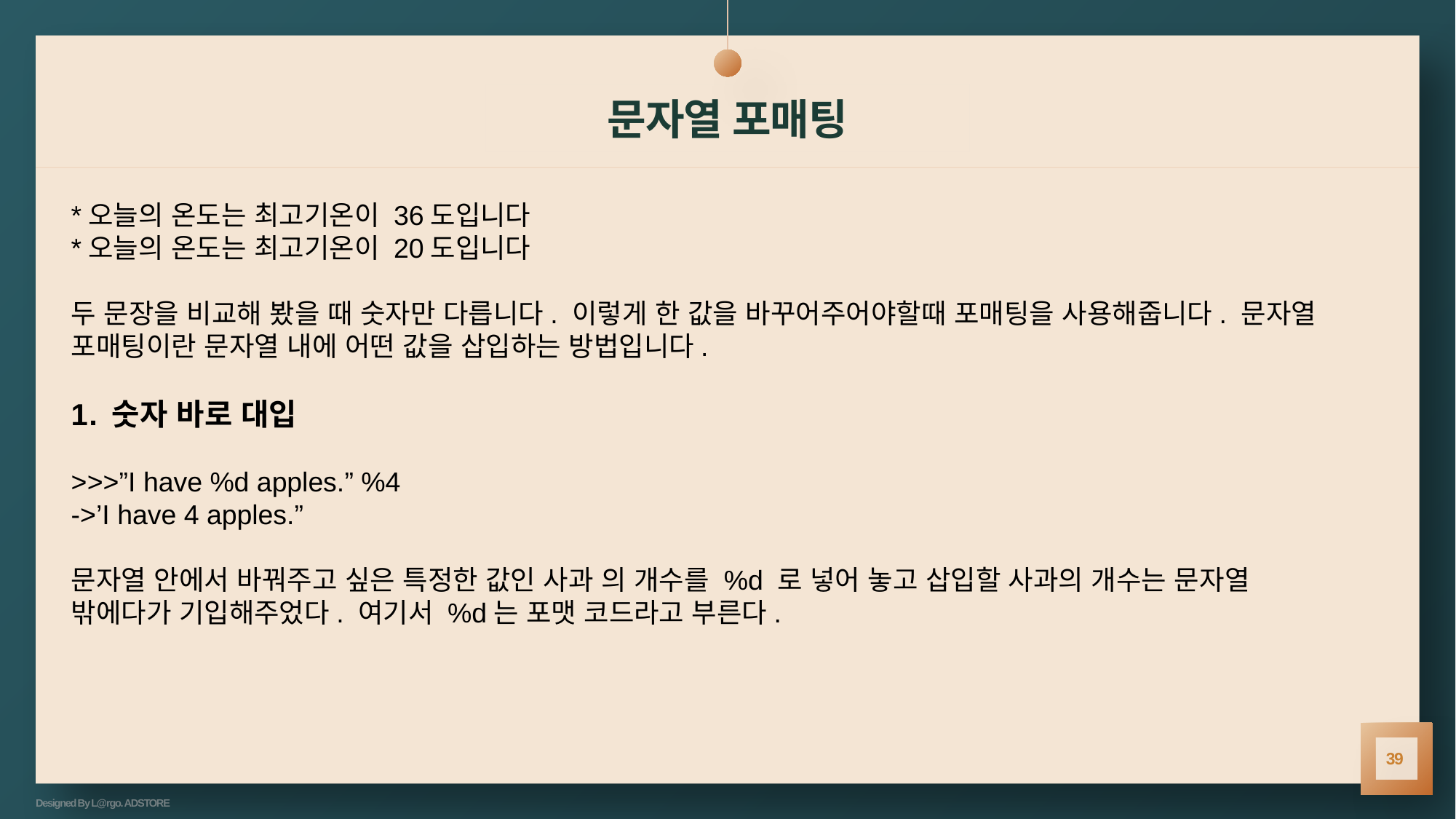

# 문자열 포매팅

*오늘의 온도는 최고기온이 36도입니다
*오늘의 온도는 최고기온이 20도입니다

두 문장을 비교해 봤을 때 숫자만 다릅니다. 이렇게 한 값을 바꾸어주어야할때 포매팅을 사용해줍니다. 문자열 포매팅이란 문자열 내에 어떤 값을 삽입하는 방법입니다.

숫자 바로 대입

>>>”I have %d apples.” %4
->’I have 4 apples.”

문자열 안에서 바꿔주고 싶은 특정한 값인 사과 의 개수를 %d 로 넣어 놓고 삽입할 사과의 개수는 문자열 밖에다가 기입해주었다. 여기서 %d는 포맷 코드라고 부른다.

39
Designed By L@rgo. ADSTORE